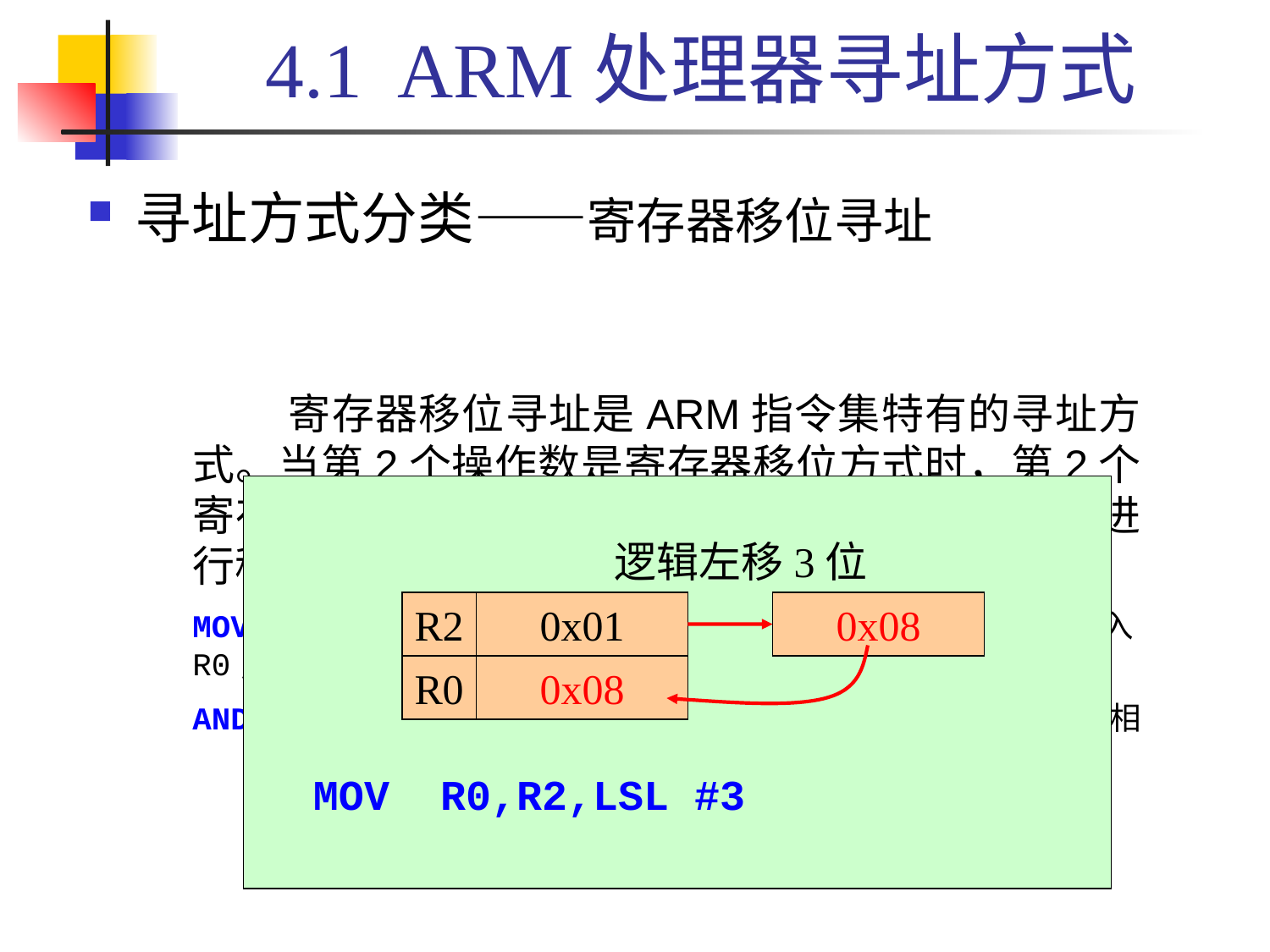

# 4.1  ARM处理器寻址方式
寻址方式分类——寄存器移位寻址
        寄存器移位寻址是ARM指令集特有的寻址方式。当第2个操作数是寄存器移位方式时，第2个寄存器操作数在与第1个操作数结合之前，选择进行移位操作。寄存器移位寻址指令举例如下：
MOV	R0,R2,LSL #3	    ;R2的值左移3位，结果放入R0，			    ;即是R0=R2×8
ANDS	R1,R1,R2,LSL R3  ;R2的值左移R3位，然后和R1相			    ;“与”操作，结果放入R1

R2
0x01
R0
0x55
逻辑左移3位
0x08

0x08
MOV  R0,R2,LSL #3